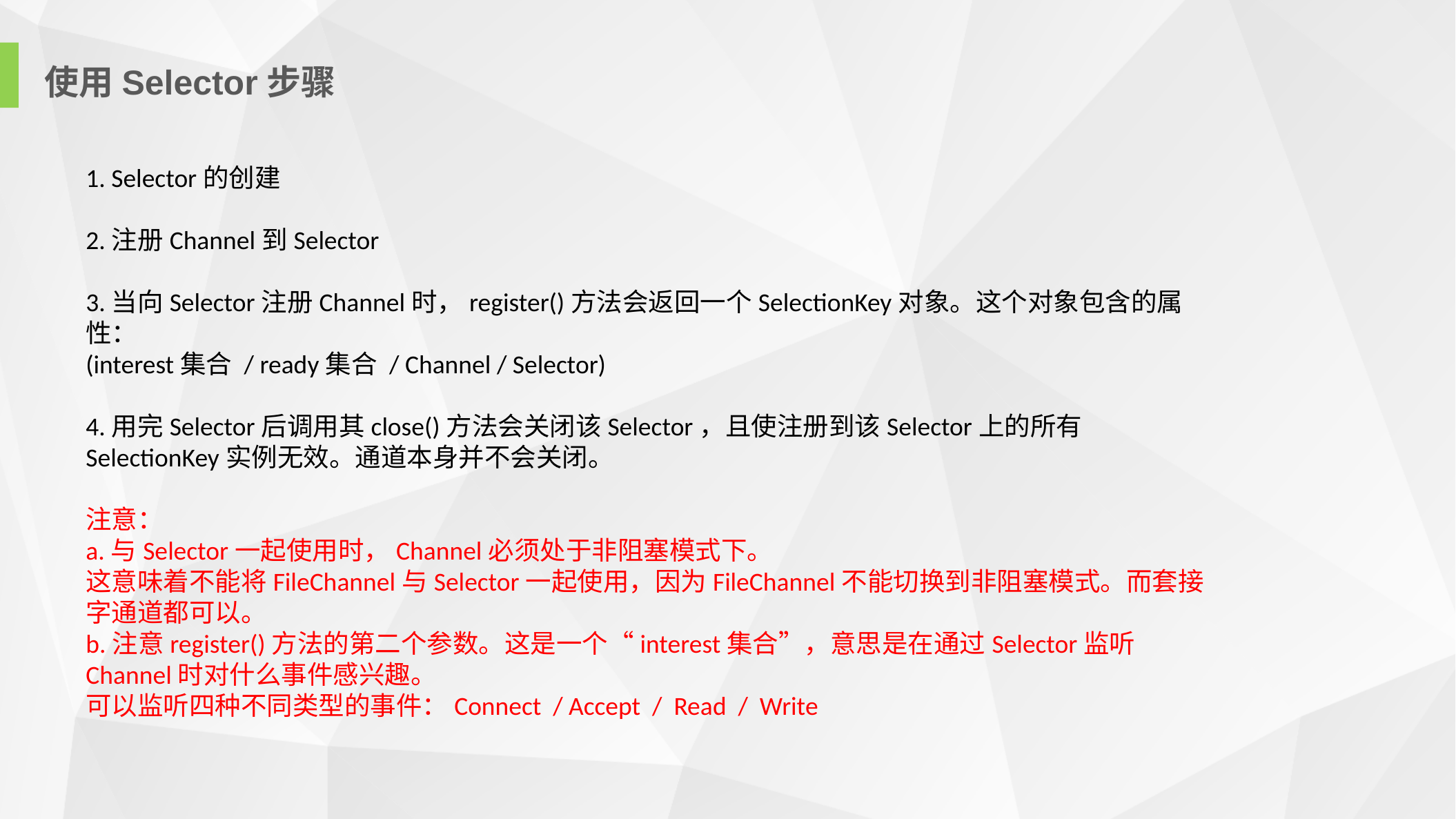

使用Selector步骤
1. Selector的创建

2.注册Channel到Selector

3.当向Selector注册Channel时，register()方法会返回一个SelectionKey对象。这个对象包含的属性：
(interest集合 / ready集合 / Channel / Selector)

4.用完Selector后调用其close()方法会关闭该Selector，且使注册到该Selector上的所有SelectionKey实例无效。通道本身并不会关闭。

注意：
a.与Selector一起使用时，Channel必须处于非阻塞模式下。
这意味着不能将FileChannel与Selector一起使用，因为FileChannel不能切换到非阻塞模式。而套接字通道都可以。
b.注意register()方法的第二个参数。这是一个“interest集合”，意思是在通过Selector监听Channel时对什么事件感兴趣。
可以监听四种不同类型的事件：Connect  / Accept  /  Read  /  Write